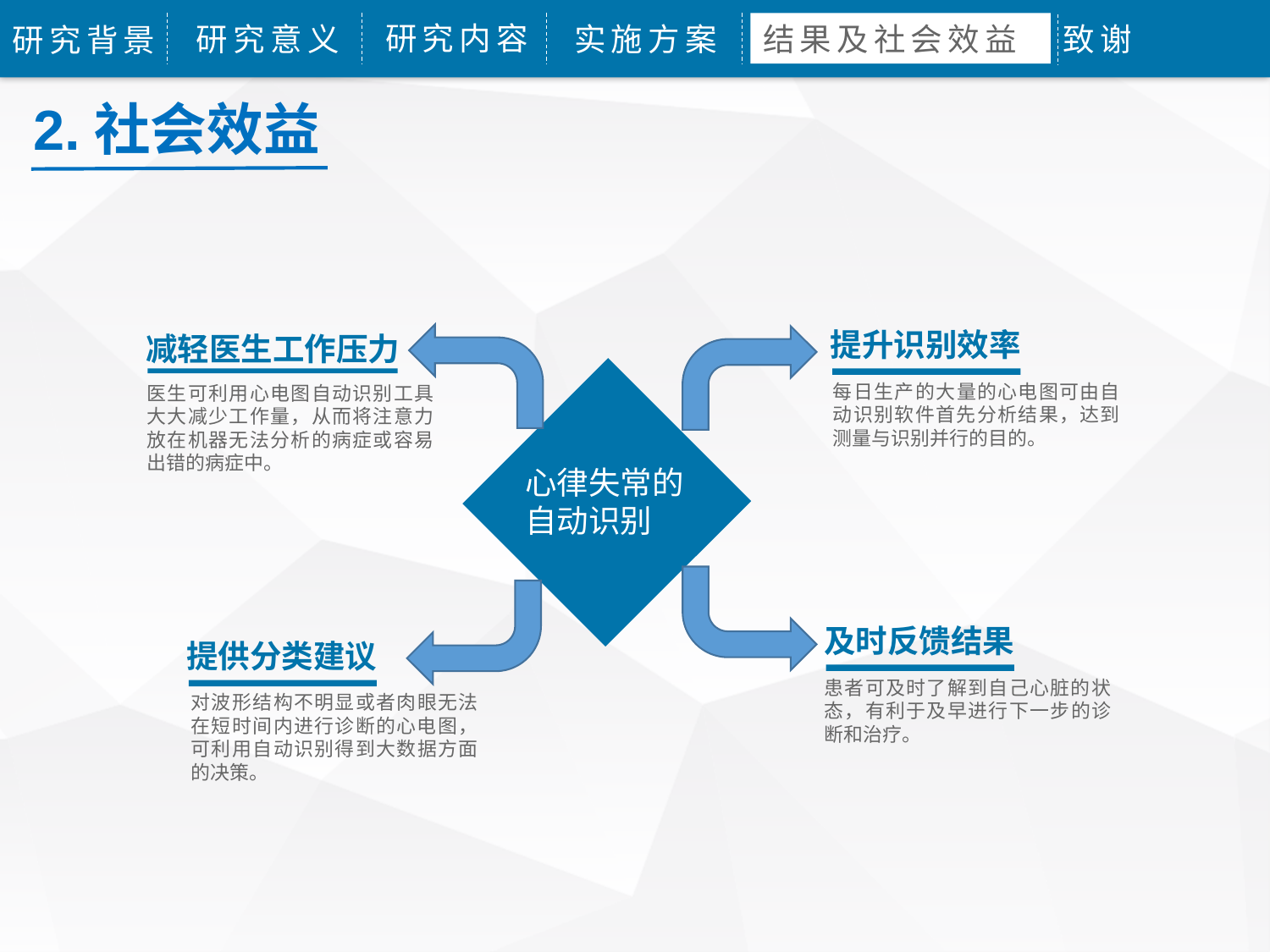

研究内容
研究意义
实施方案
结果及社会效益
致谢
研究背景
2.社会效益
提升识别效率

减轻医生工作压力

每日生产的大量的心电图可由自动识别软件首先分析结果，达到测量与识别并行的目的。
医生可利用心电图自动识别工具大大减少工作量，从而将注意力放在机器无法分析的病症或容易出错的病症中。

心律失常的自动识别

及时反馈结果

患者可及时了解到自己心脏的状态，有利于及早进行下一步的诊断和治疗。
提供分类建议

对波形结构不明显或者肉眼无法在短时间内进行诊断的心电图，可利用自动识别得到大数据方面的决策。